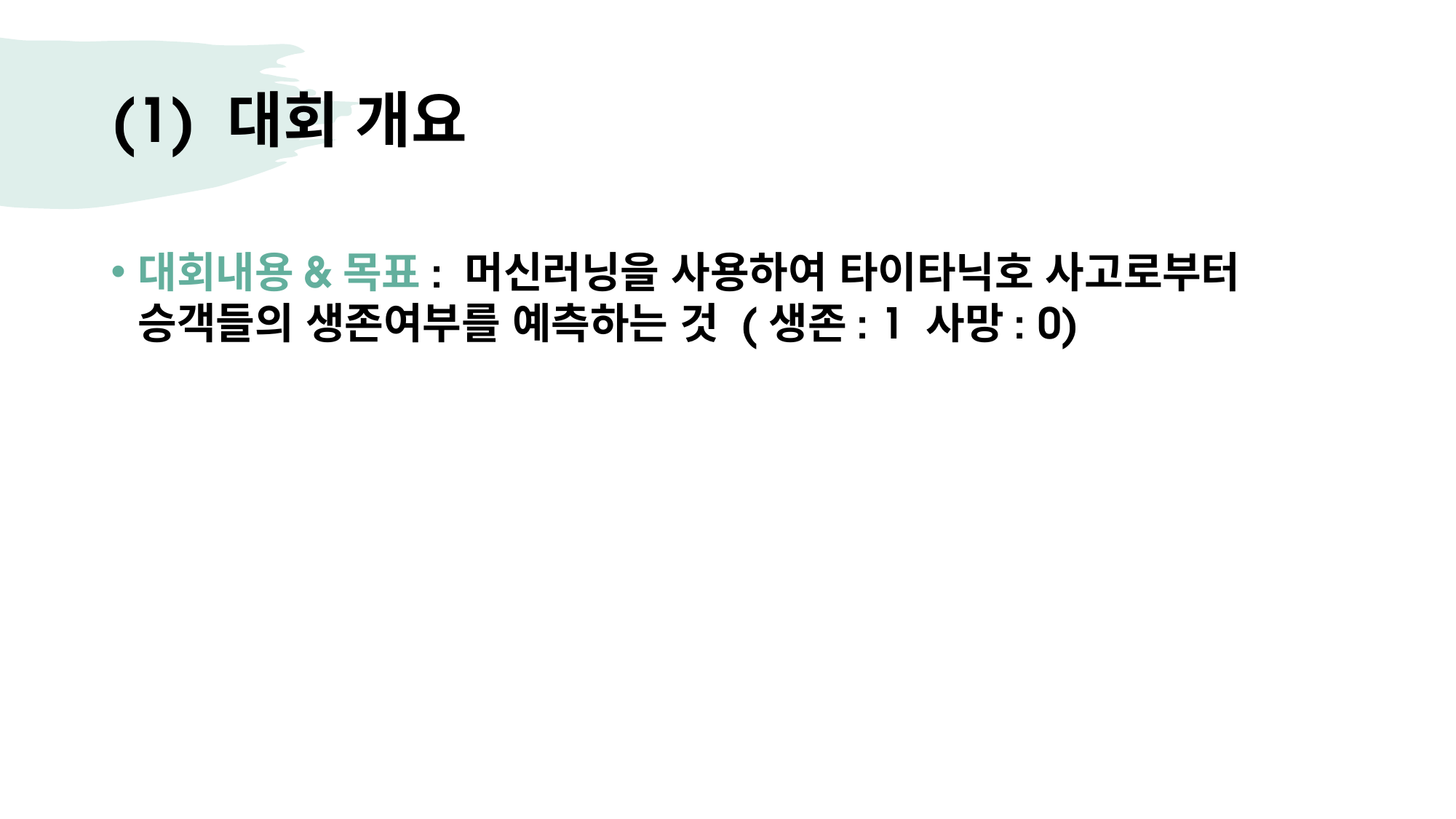

# (1) 대회 개요
대회내용&목표: 머신러닝을 사용하여 타이타닉호 사고로부터 승객들의 생존여부를 예측하는 것 (생존: 1 사망: 0)